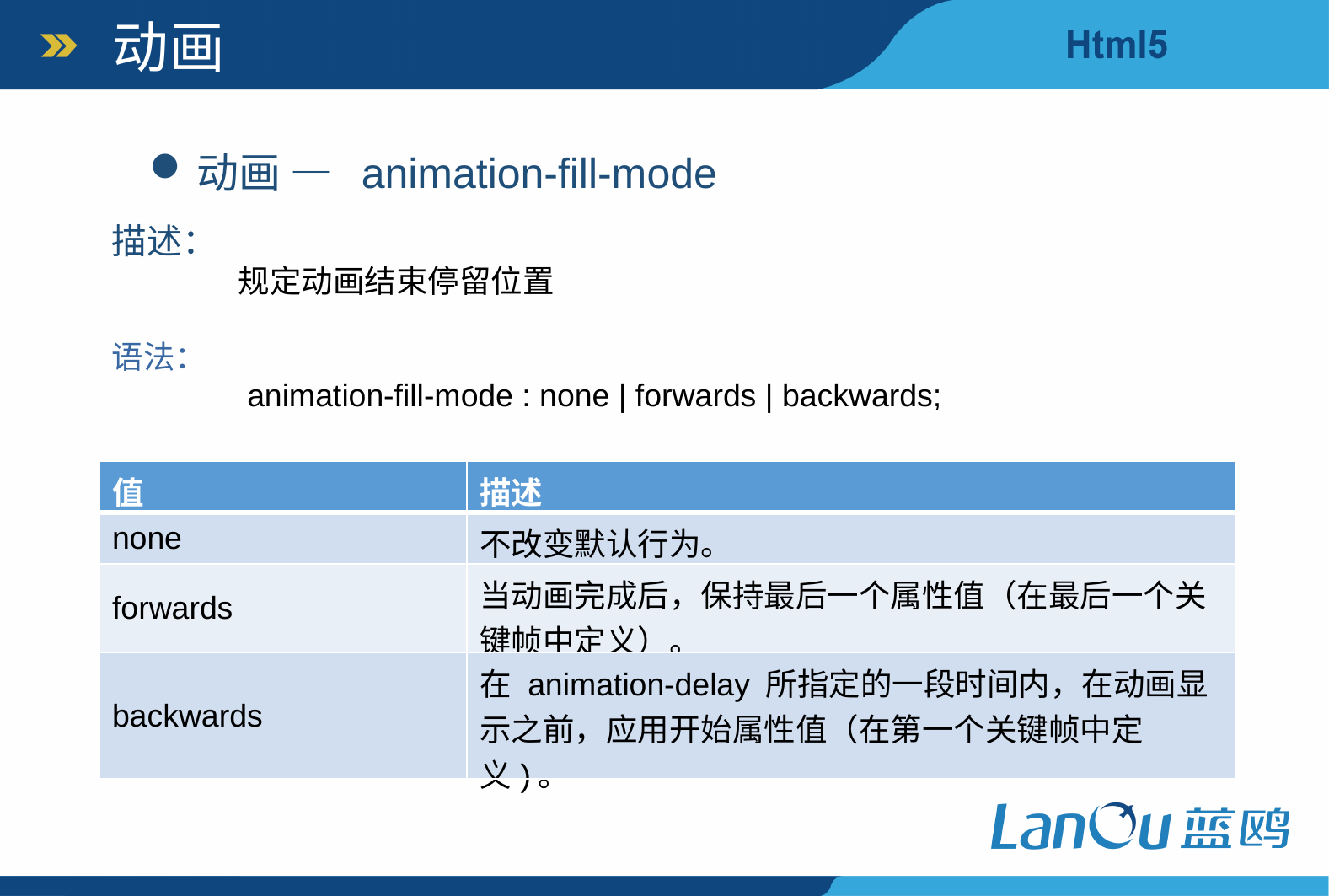

动画
动画 —  animation-fill-mode

描述：
	规定动画结束停留位置

语法：
	 animation-fill-mode : none | forwards | backwards;
| 值 | 描述 |
| --- | --- |
| none | 不改变默认行为。 |
| forwards | 当动画完成后，保持最后一个属性值（在最后一个关键帧中定义）。 |
| backwards | 在 animation-delay 所指定的一段时间内，在动画显示之前，应用开始属性值（在第一个关键帧中定义)。 |